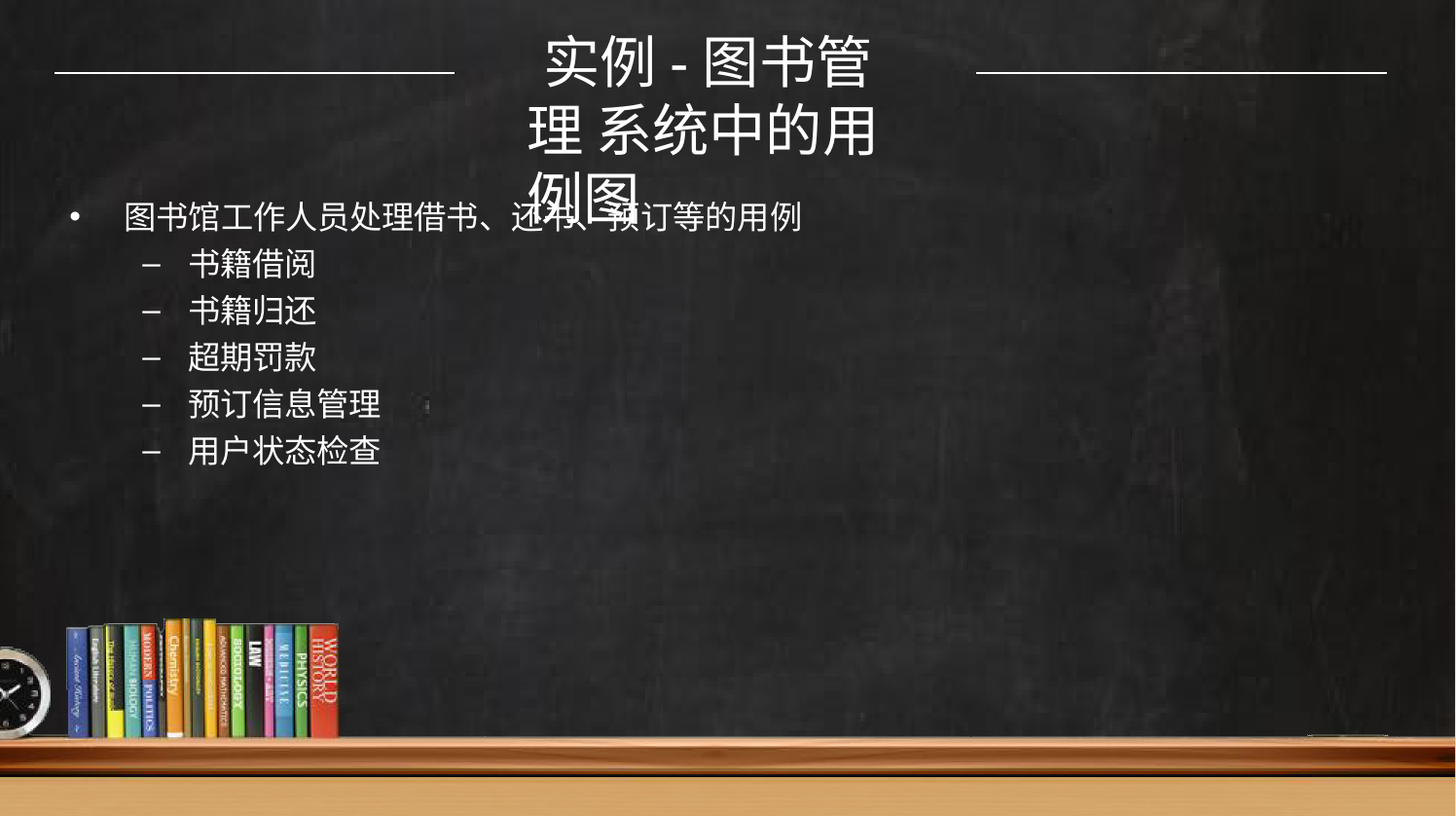

# 实例-图书管理 系统中的用例图

图书馆工作人员处理借书、还书、预订等的用例
书籍借阅
书籍归还
超期罚款
预订信息管理
用户状态检查